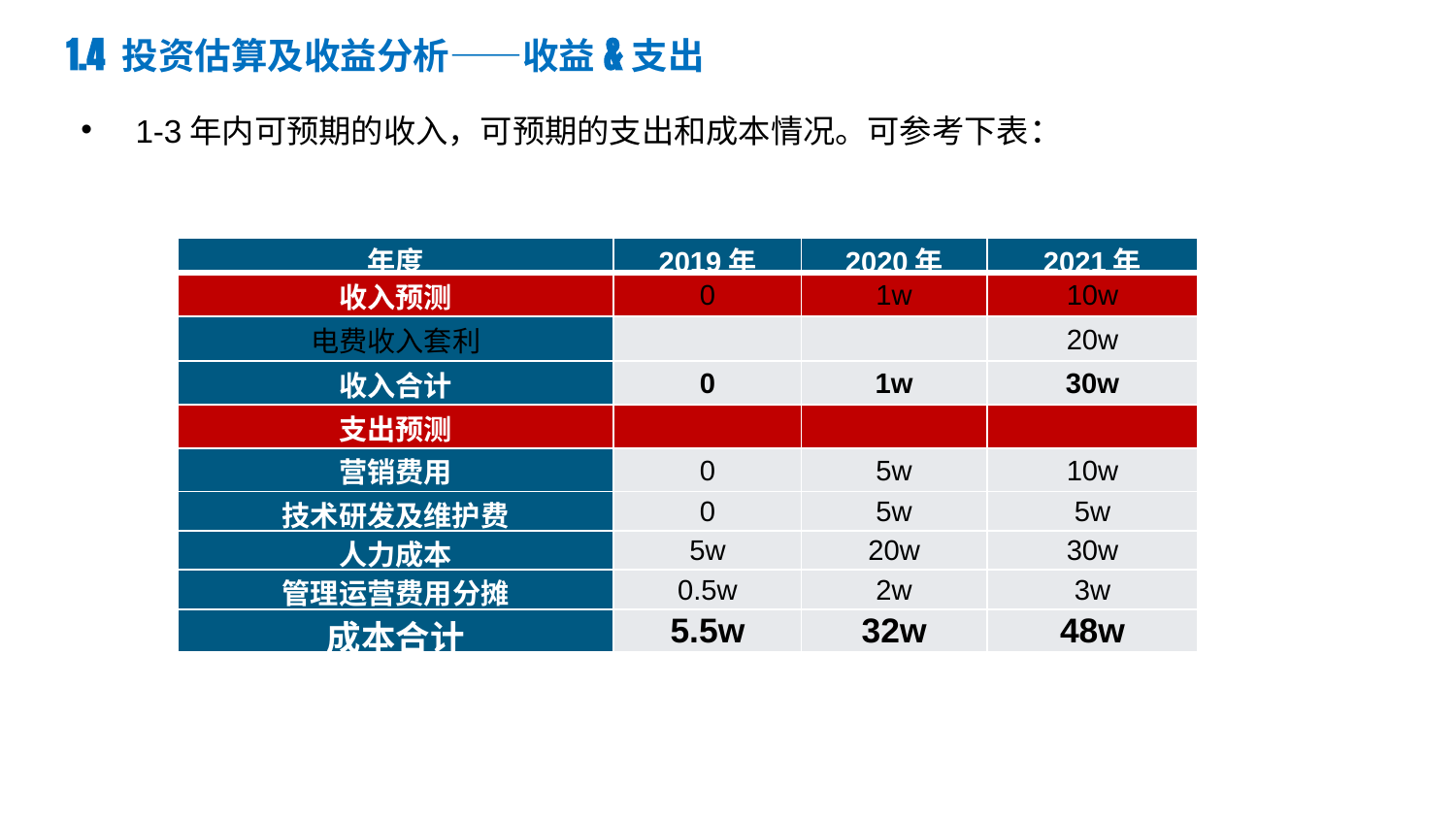

目 录
1.4 投资估算及收益分析——收益&支出
1-3年内可预期的收入，可预期的支出和成本情况。可参考下表：

| 年度 | 2019年 | 2020年 | 2021年 |
| --- | --- | --- | --- |
| 收入预测 | 0 | 1w | 10w |
| 电费收入套利 |  |  | 20w |
| 收入合计 | 0 | 1w | 30w |
| 支出预测 |  |  |  |
| 营销费用 | 0 | 5w | 10w |
| 技术研发及维护费 | 0 | 5w | 5w |
| 人力成本 | 5w | 20w | 30w |
| 管理运营费用分摊 | 0.5w | 2w | 3w |
| 成本合计 | 5.5w | 32w | 48w |